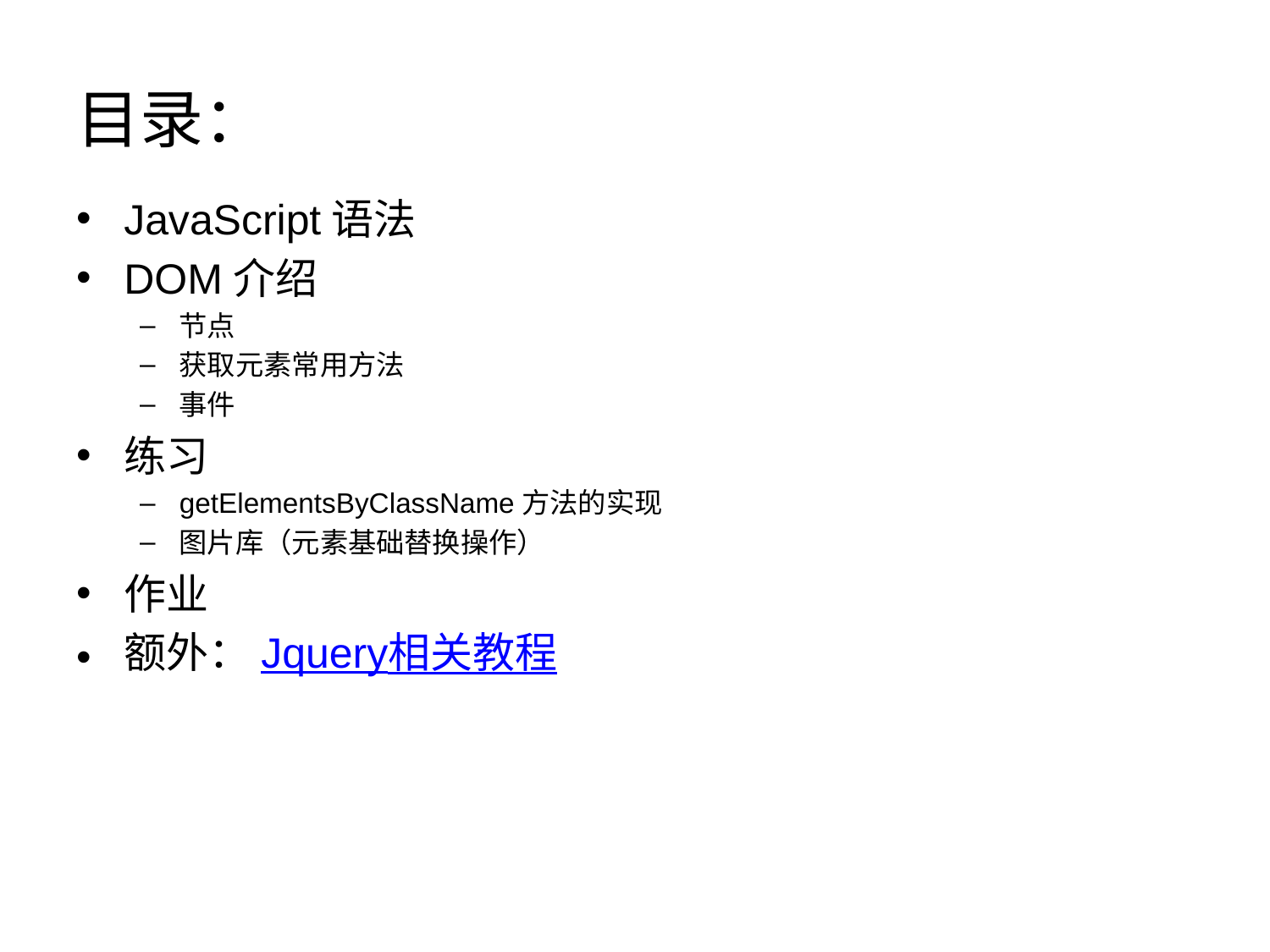

# 目录：
JavaScript语法
DOM介绍
节点
获取元素常用方法
事件
练习
getElementsByClassName方法的实现
图片库（元素基础替换操作）
作业
额外：Jquery相关教程